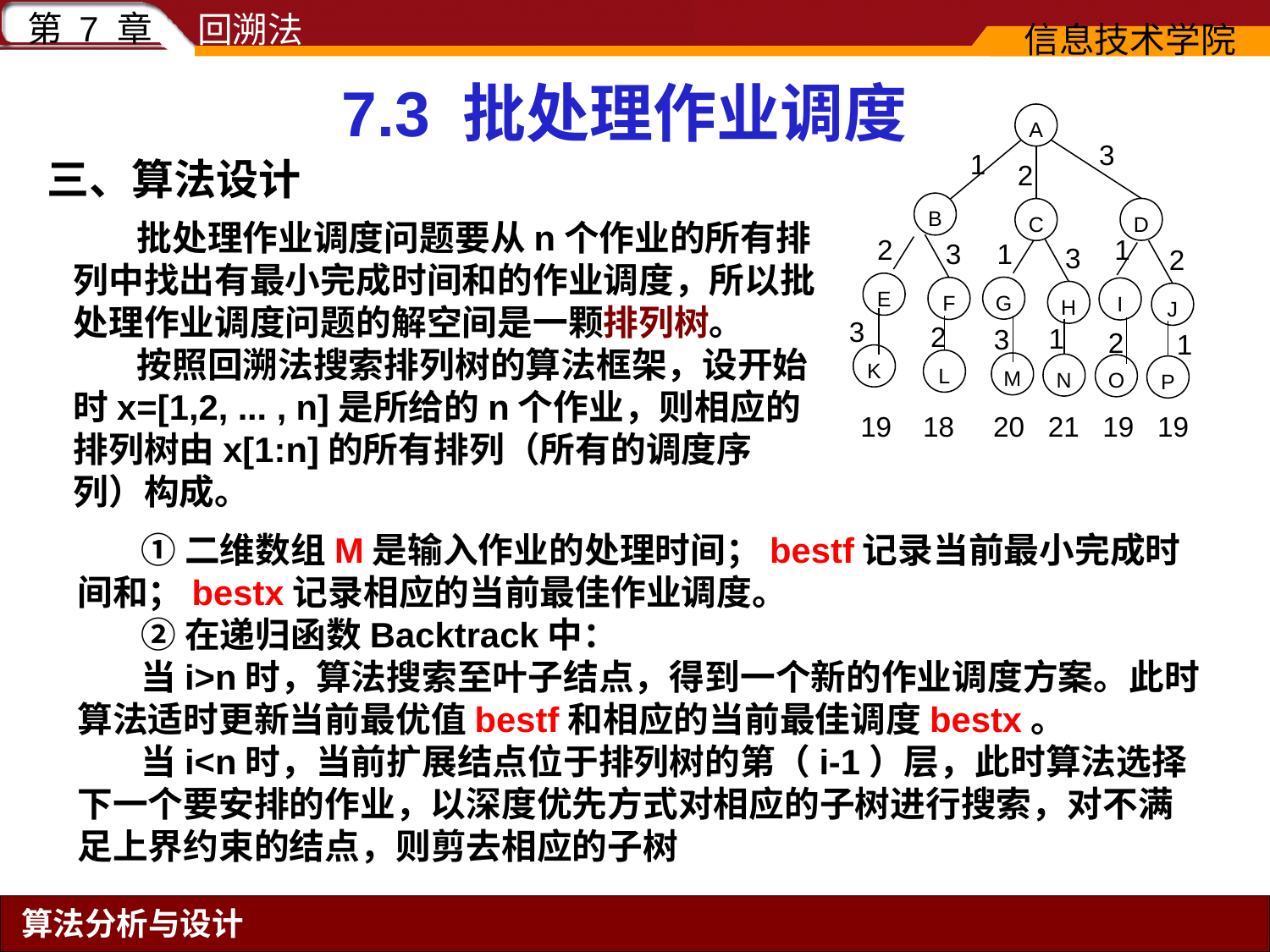

7.3 批处理作业调度
A
3
1
2
B
D
C
1
2
1
3
3
2
E
G
F
I
H
J
3
2
1
3
2
1
K
L
M
N
O
P
19    18     20   21   19   19
三、算法设计
批处理作业调度问题要从n个作业的所有排列中找出有最小完成时间和的作业调度，所以批处理作业调度问题的解空间是一颗排列树。
按照回溯法搜索排列树的算法框架，设开始时x=[1,2, ... , n]是所给的n个作业，则相应的排列树由x[1:n]的所有排列（所有的调度序列）构成。
①二维数组M是输入作业的处理时间；bestf记录当前最小完成时间和；bestx记录相应的当前最佳作业调度。
②在递归函数Backtrack中：
当i>n时，算法搜索至叶子结点，得到一个新的作业调度方案。此时算法适时更新当前最优值bestf和相应的当前最佳调度bestx。
当i<n时，当前扩展结点位于排列树的第（i-1）层，此时算法选择下一个要安排的作业，以深度优先方式对相应的子树进行搜索，对不满足上界约束的结点，则剪去相应的子树